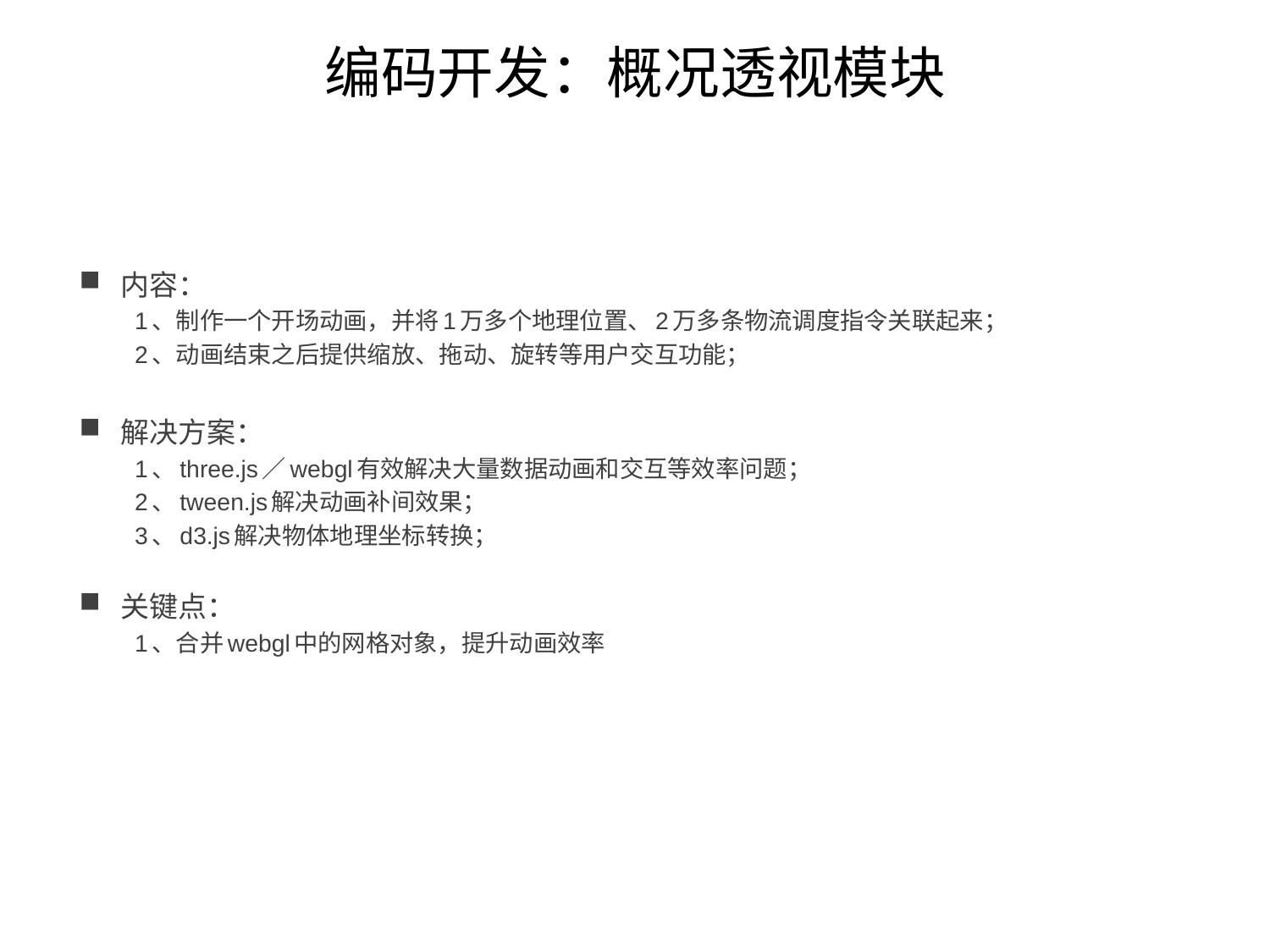

# 编码开发：概况透视模块
内容：
1、制作一个开场动画，并将1万多个地理位置、2万多条物流调度指令关联起来；
2、动画结束之后提供缩放、拖动、旋转等用户交互功能；

解决方案：
1、three.js／webgl有效解决大量数据动画和交互等效率问题；
2、tween.js解决动画补间效果；
3、d3.js解决物体地理坐标转换；

关键点：
1、合并webgl中的网格对象，提升动画效率